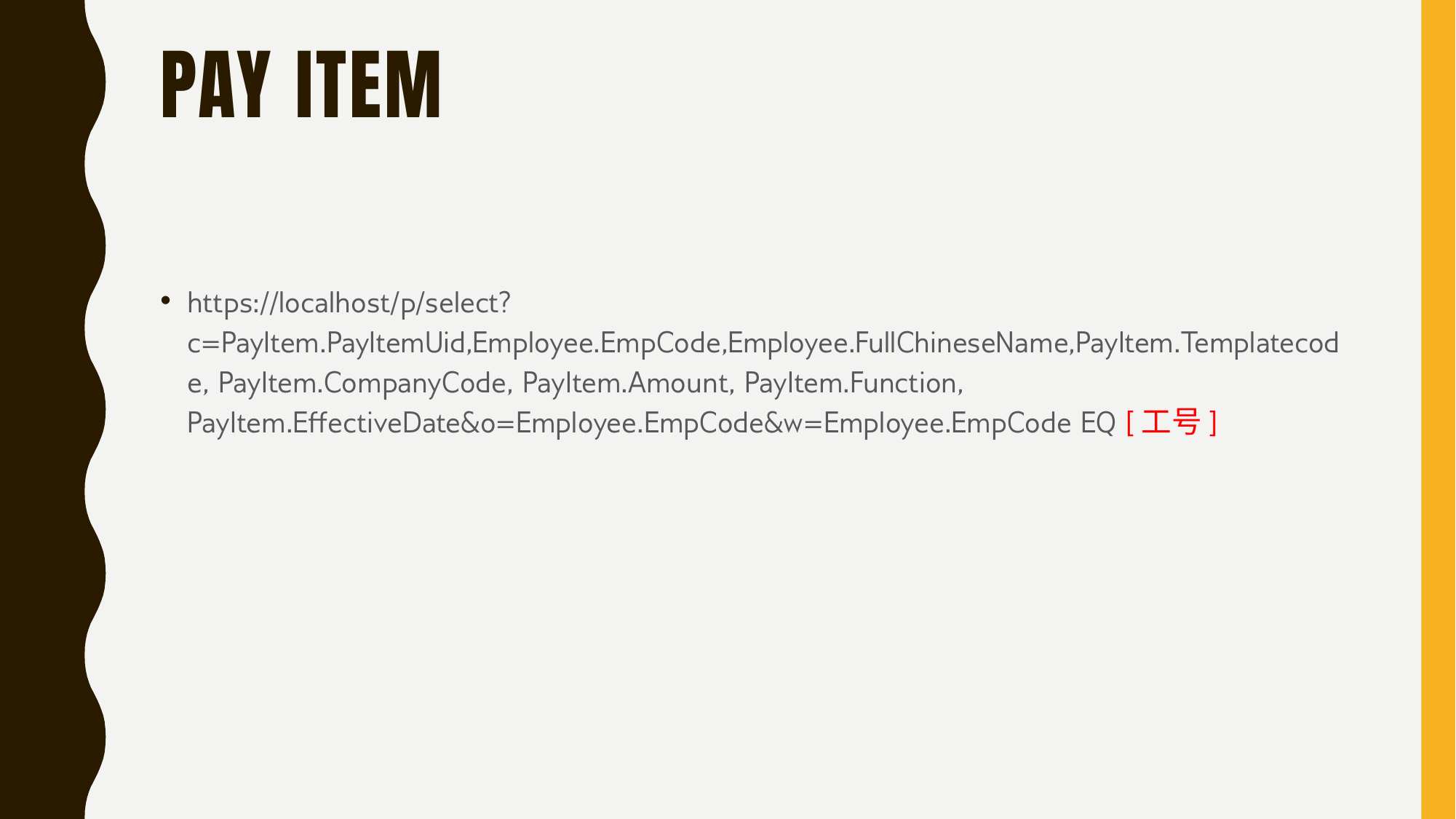

# Pay item
https://localhost/p/select?c=PayItem.PayItemUid,Employee.EmpCode,Employee.FullChineseName,PayItem.Templatecode, PayItem.CompanyCode, PayItem.Amount, PayItem.Function, PayItem.EffectiveDate&o=Employee.EmpCode&w=Employee.EmpCode EQ [工号]